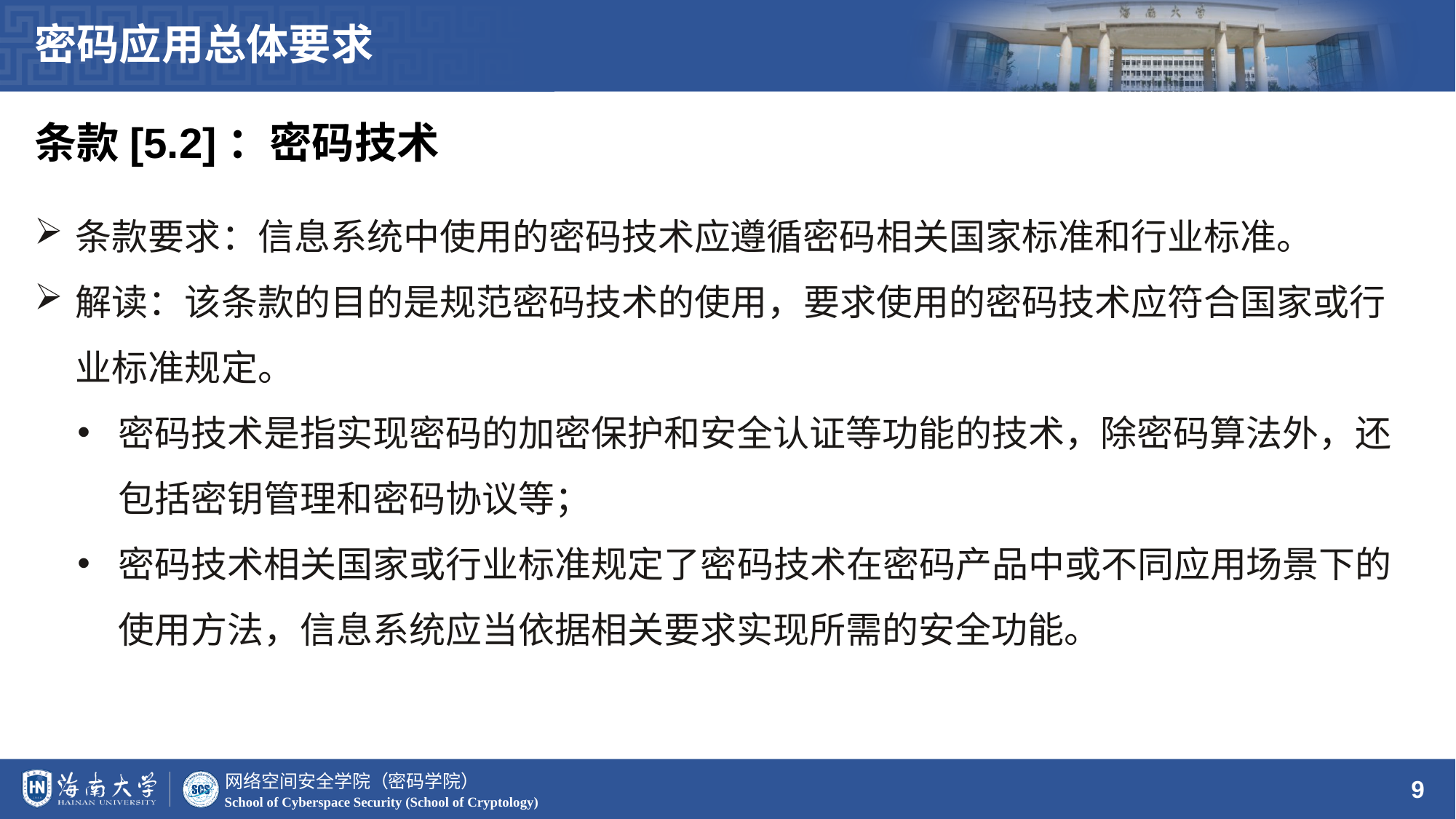

密码应用总体要求
条款[5.2]：密码技术
条款要求：信息系统中使用的密码技术应遵循密码相关国家标准和行业标准。
解读：该条款的目的是规范密码技术的使用，要求使用的密码技术应符合国家或行业标准规定。
密码技术是指实现密码的加密保护和安全认证等功能的技术，除密码算法外，还包括密钥管理和密码协议等；
密码技术相关国家或行业标准规定了密码技术在密码产品中或不同应用场景下的使用方法，信息系统应当依据相关要求实现所需的安全功能。
9